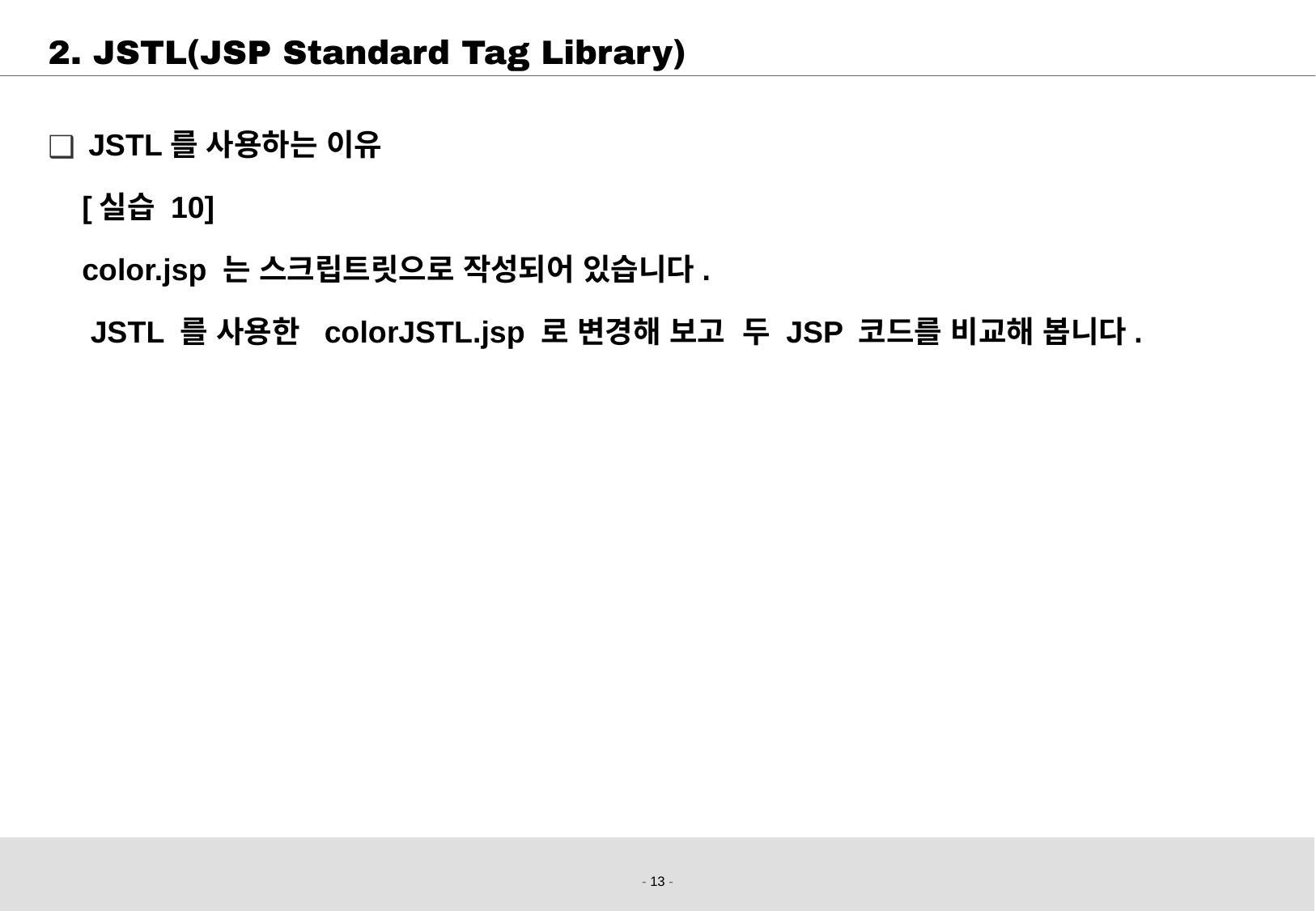

# 2. JSTL(JSP Standard Tag Library)
JSTL를 사용하는 이유
    [실습 10]
    color.jsp 는 스크립트릿으로 작성되어 있습니다.
     JSTL 를 사용한  colorJSTL.jsp 로 변경해 보고  두 JSP 코드를 비교해 봅니다.